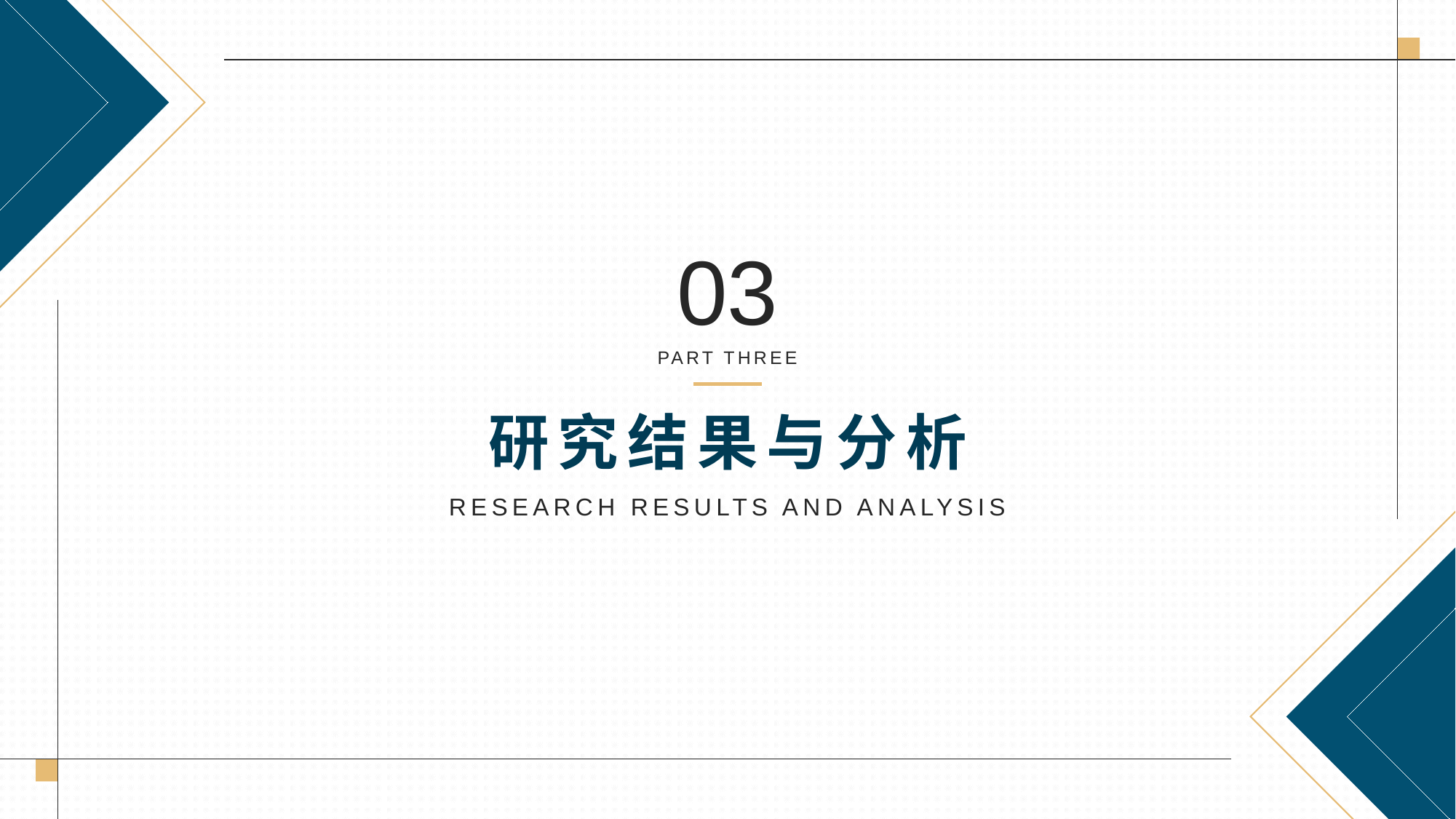

03
PART THREE
研究结果与分析
RESEARCH RESULTS AND ANALYSIS